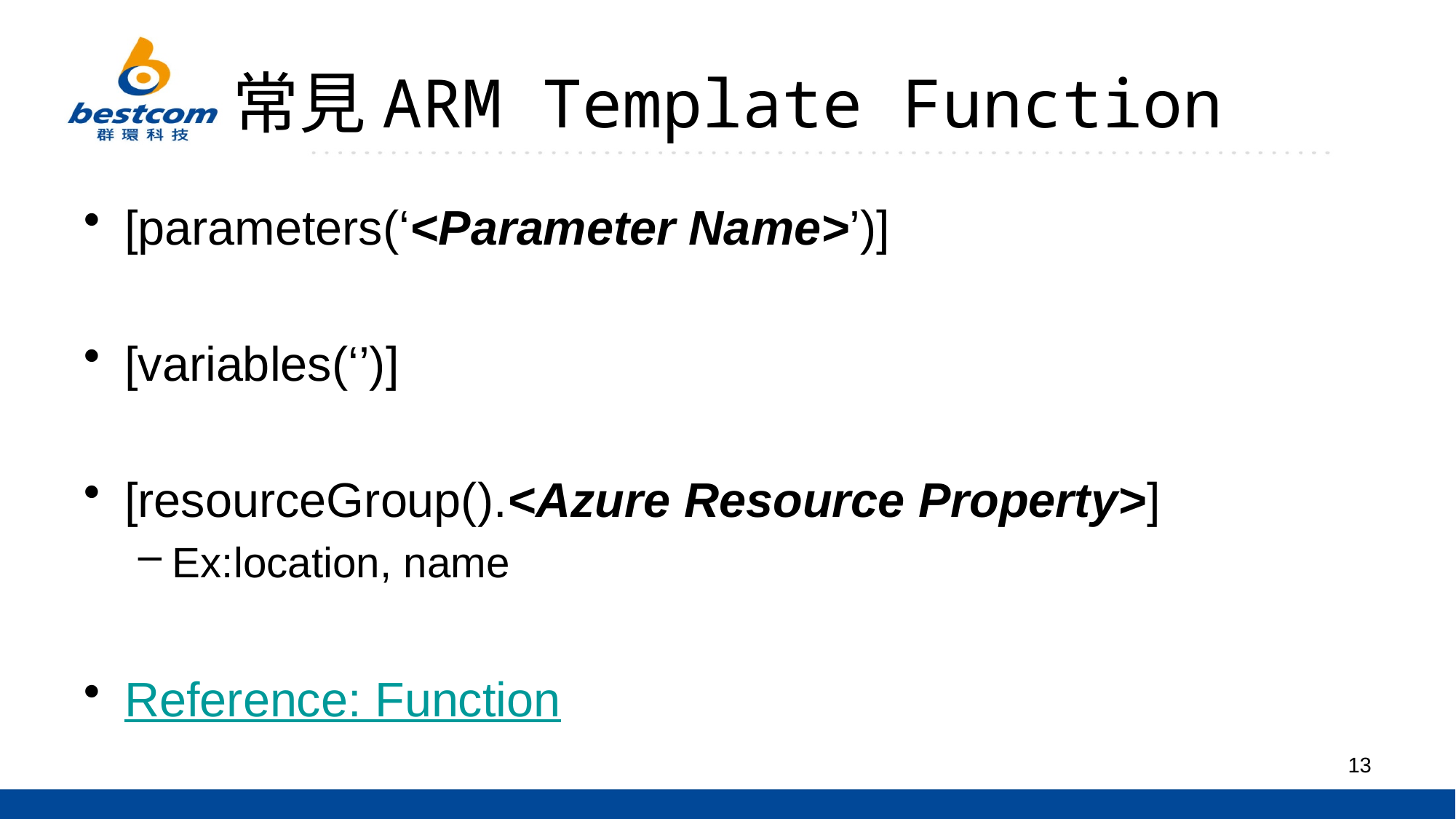

# 常見ARM Template Function
[parameters(‘<Parameter Name>’)]

[variables(‘’)]

[resourceGroup().<Azure Resource Property>]
Ex:location, name

Reference: Function

13